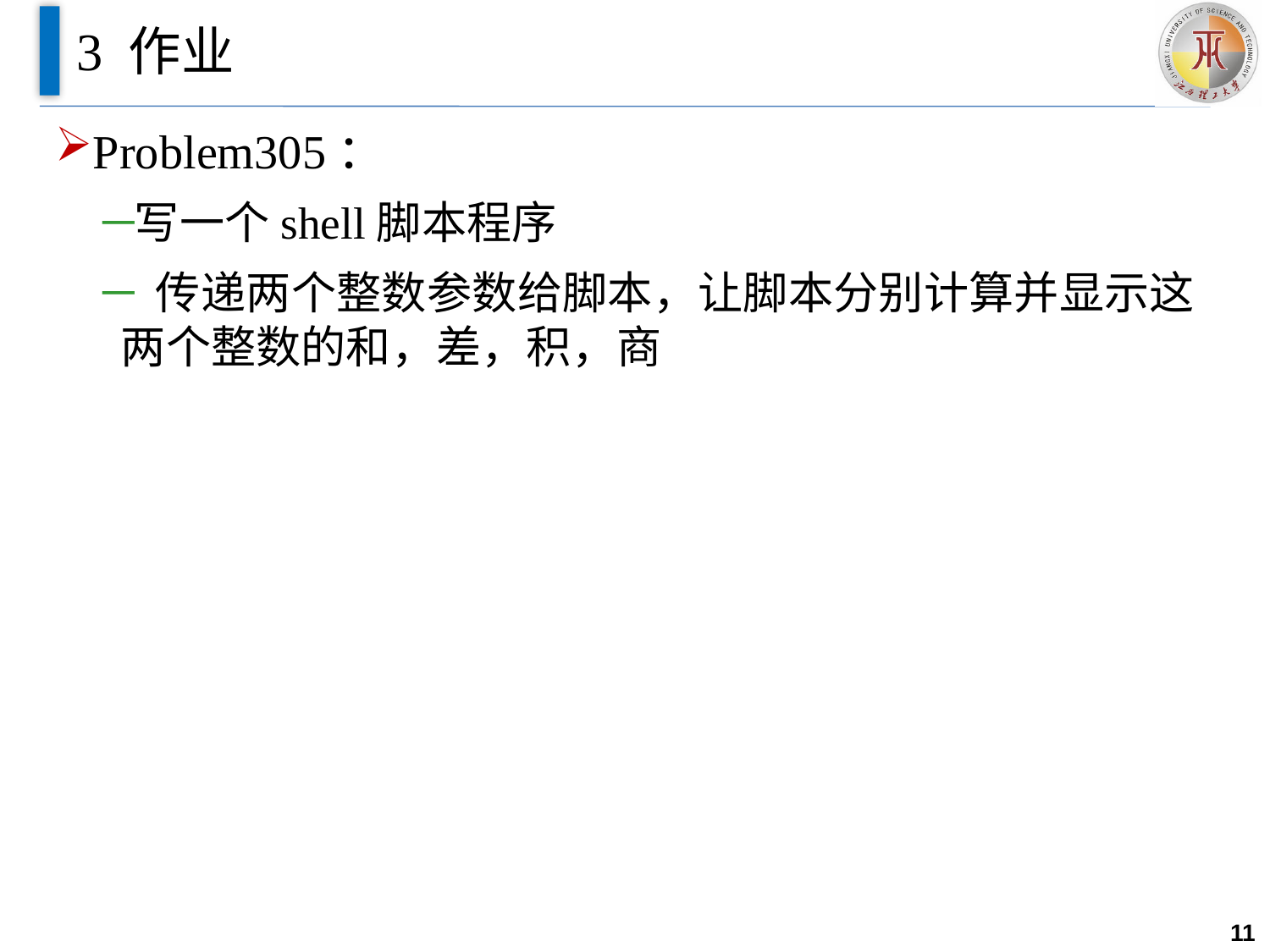

# 3 作业
Problem305：
写一个shell脚本程序
 传递两个整数参数给脚本，让脚本分别计算并显示这两个整数的和，差，积，商

11